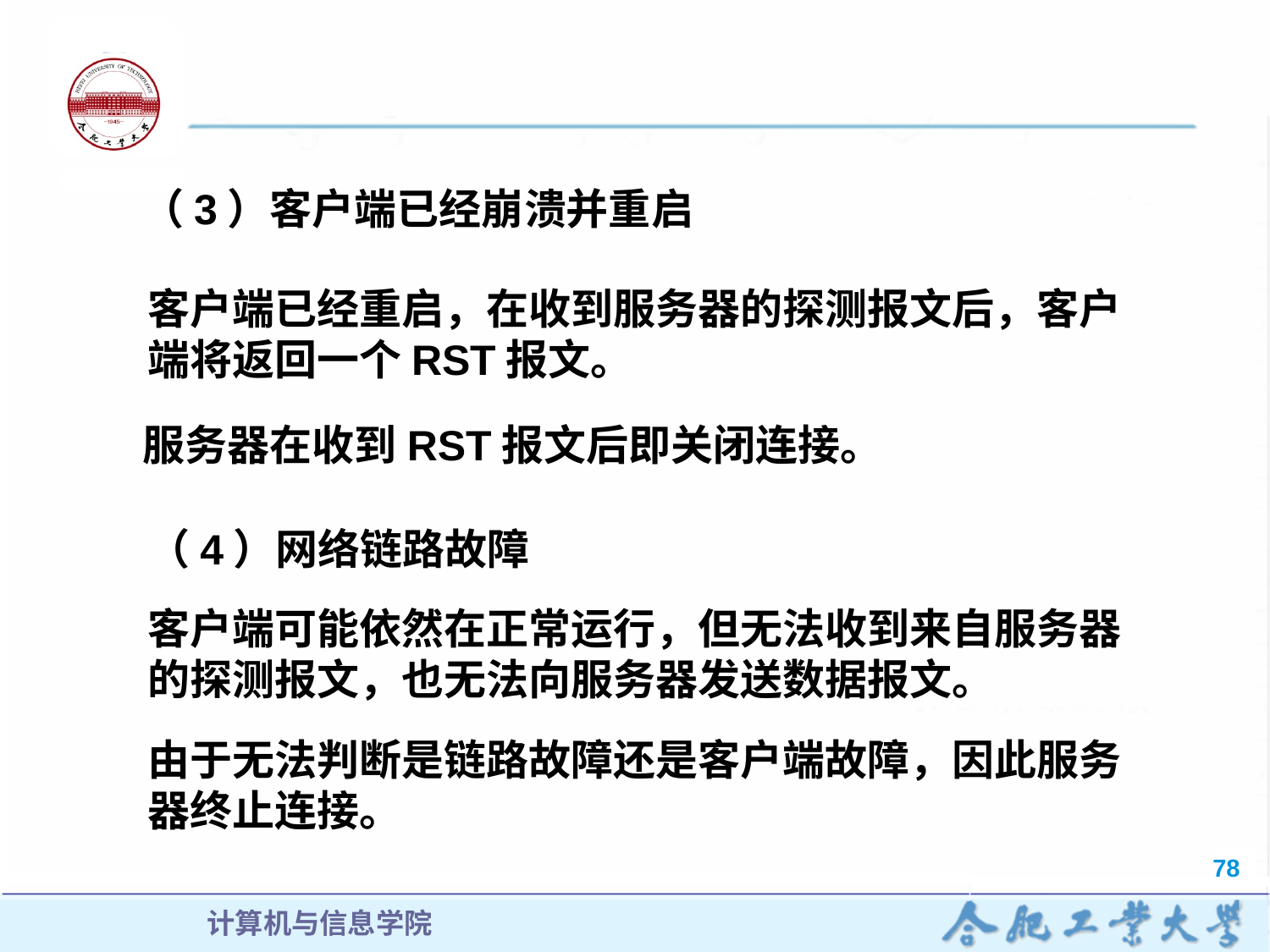

（3）客户端已经崩溃并重启
客户端已经重启，在收到服务器的探测报文后，客户端将返回一个RST报文。
服务器在收到RST报文后即关闭连接。
（4）网络链路故障
客户端可能依然在正常运行，但无法收到来自服务器的探测报文，也无法向服务器发送数据报文。
由于无法判断是链路故障还是客户端故障，因此服务器终止连接。